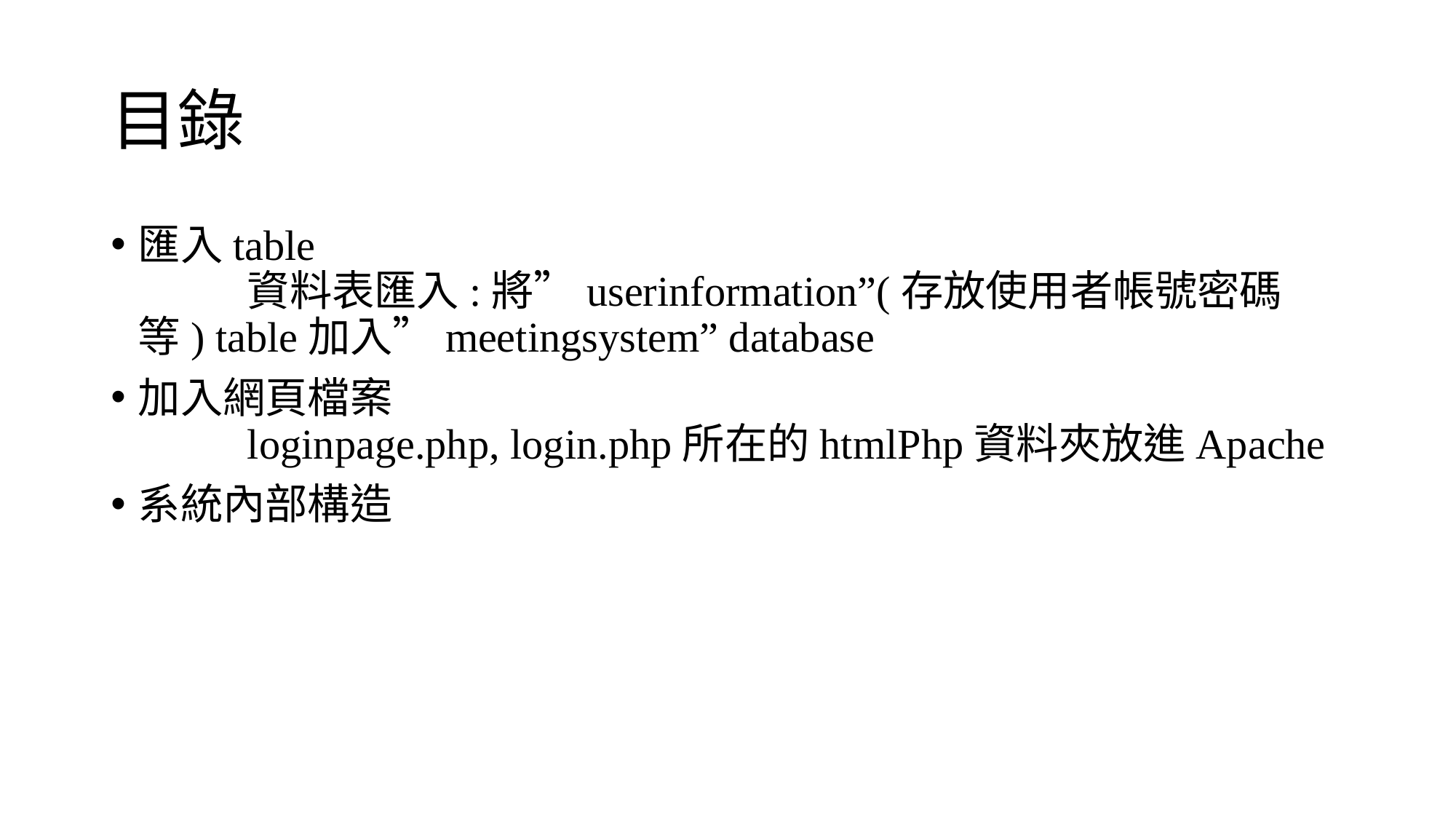

# 目錄
匯入table
	資料表匯入:將”userinformation”(存放使用者帳號密碼等) table加入”meetingsystem” database
加入網頁檔案
	loginpage.php, login.php所在的htmlPhp資料夾放進Apache
系統內部構造